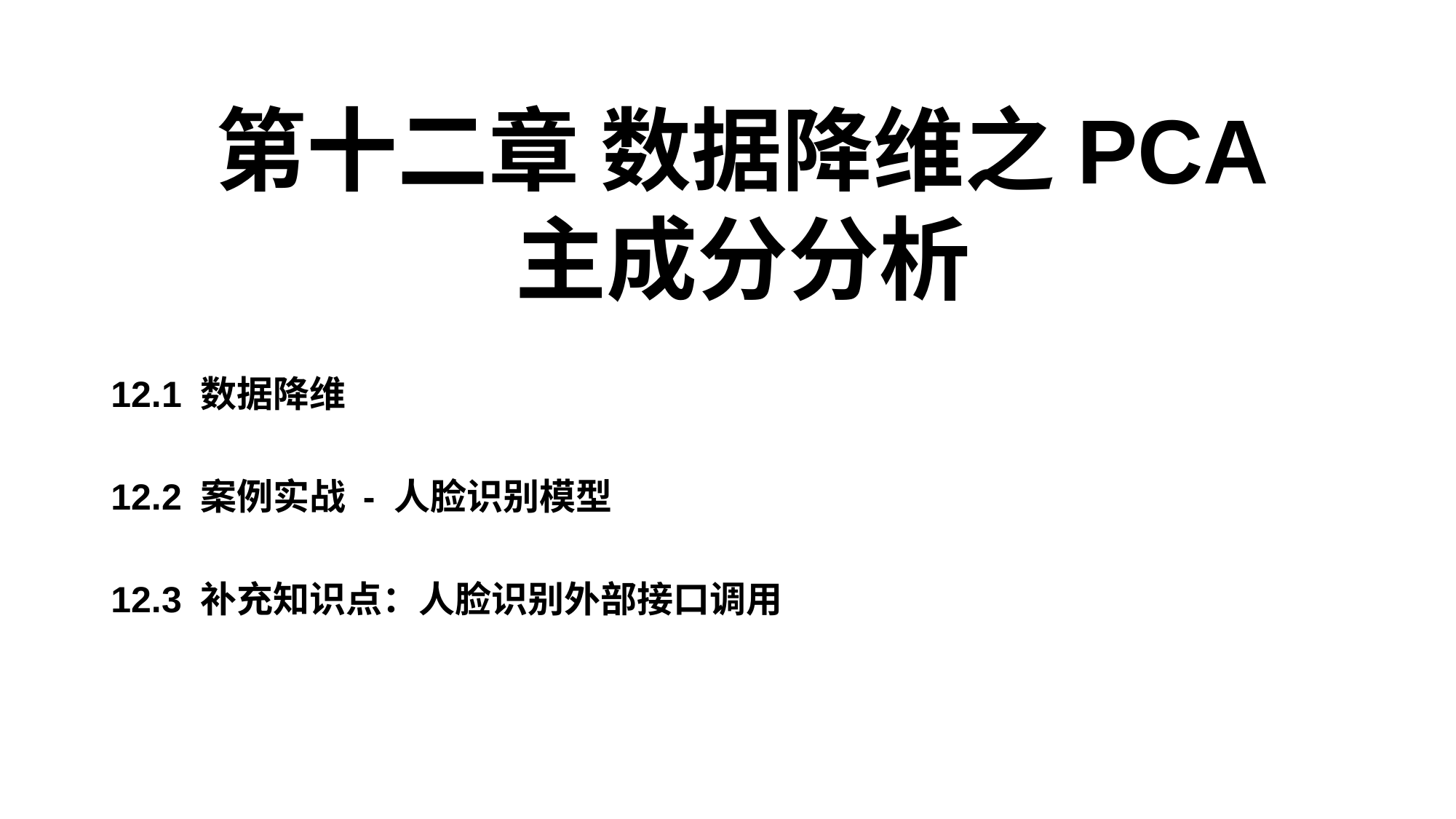

第十二章 数据降维之PCA
主成分分析
12.1 数据降维
12.2 案例实战 - 人脸识别模型
12.3 补充知识点：人脸识别外部接口调用